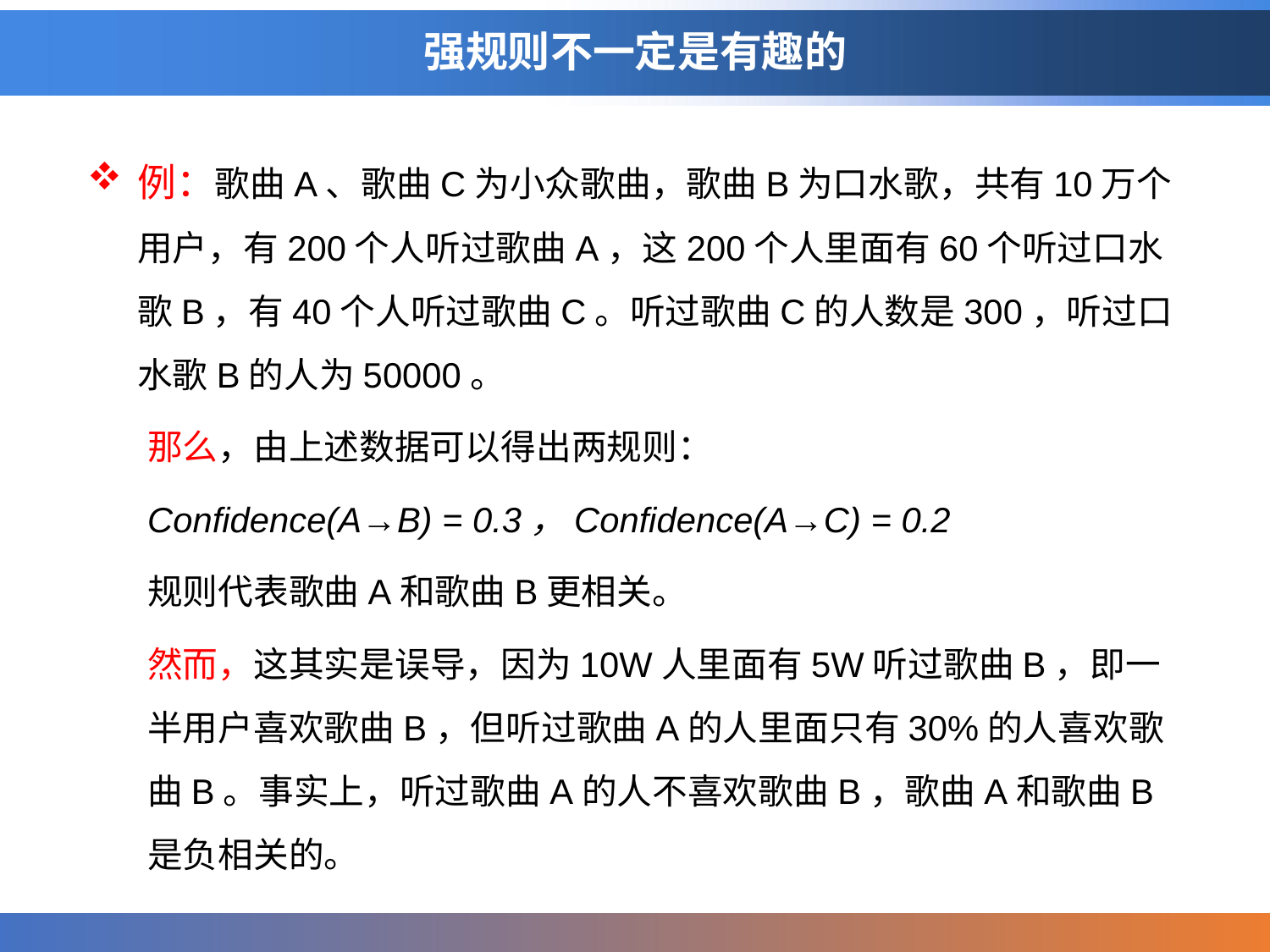

# 强规则不一定是有趣的
例：歌曲A、歌曲C为小众歌曲，歌曲B为口水歌，共有10万个用户，有200个人听过歌曲A，这200个人里面有60个听过口水歌B，有40个人听过歌曲C。听过歌曲C的人数是300，听过口水歌B的人为50000。
那么，由上述数据可以得出两规则：
Confidence(A→B) = 0.3，Confidence(A→C) = 0.2
规则代表歌曲A和歌曲B更相关。
然而，这其实是误导，因为10W人里面有5W听过歌曲B，即一半用户喜欢歌曲B，但听过歌曲A的人里面只有30%的人喜欢歌曲B。事实上，听过歌曲A的人不喜欢歌曲B，歌曲A和歌曲B是负相关的。